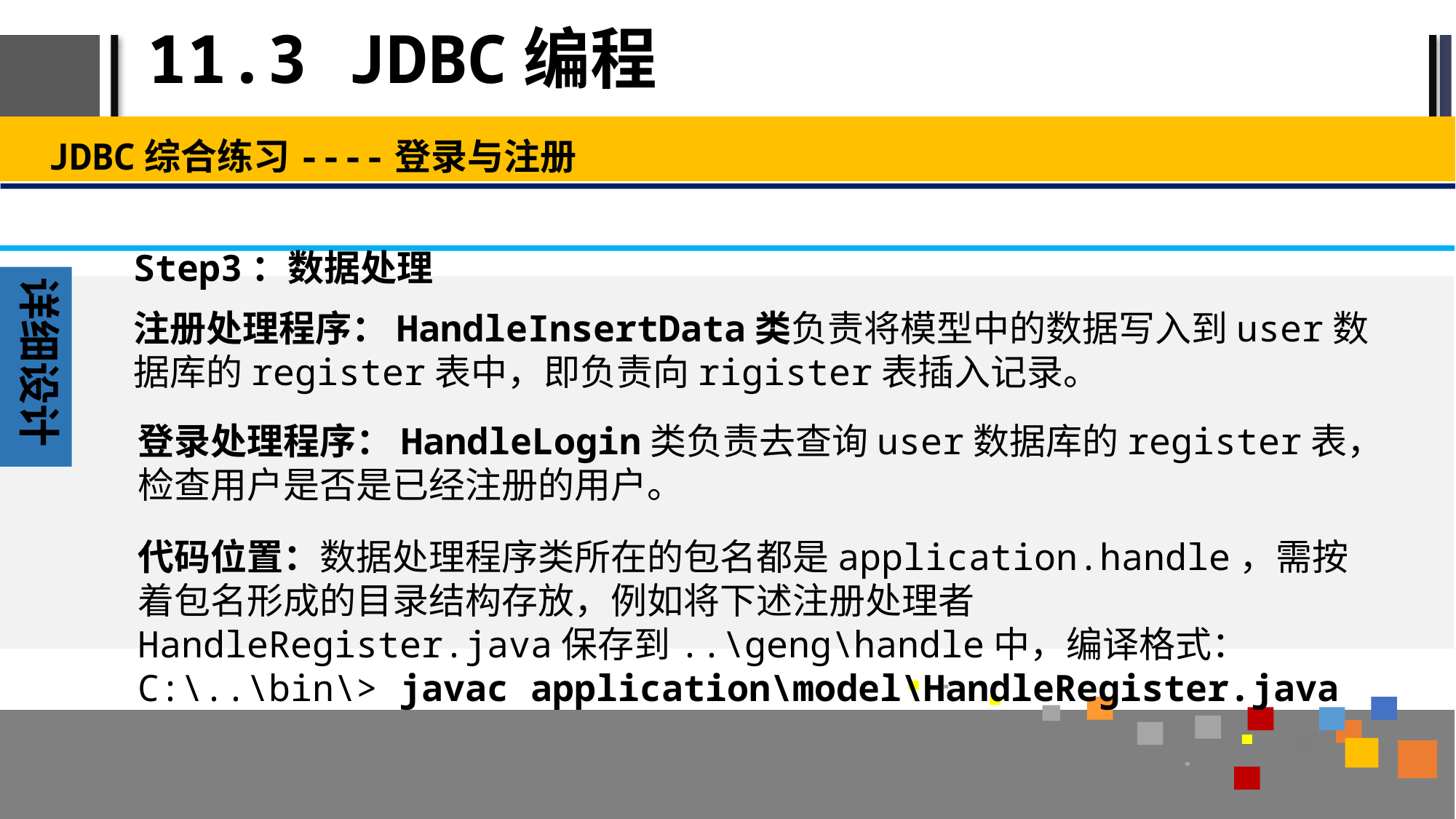

# 11.3 JDBC编程

JDBC综合练习----登录与注册

Step3：数据处理

详细设计

注册处理程序：HandleInsertData类负责将模型中的数据写入到user数据库的register表中，即负责向rigister表插入记录。

登录处理程序：HandleLogin类负责去查询user数据库的register表，检查用户是否是已经注册的用户。
代码位置：数据处理程序类所在的包名都是application.handle，需按着包名形成的目录结构存放，例如将下述注册处理者HandleRegister.java保存到..\geng\handle中，编译格式：
C:\..\bin\> javac application\model\HandleRegister.java